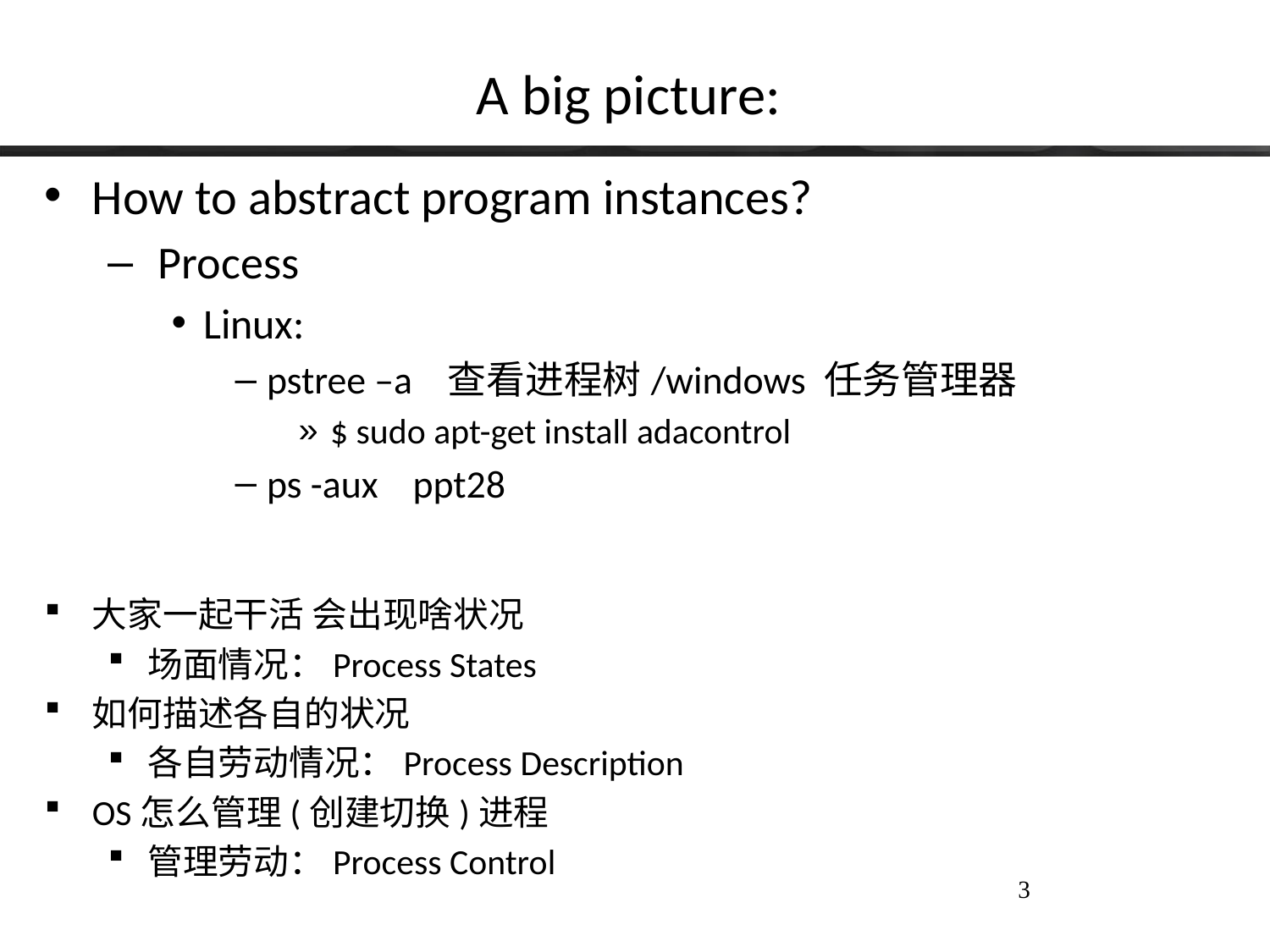

# A big picture:
How to abstract program instances?
 Process
Linux:
pstree –a   查看进程树/windows 任务管理器
$ sudo apt-get install adacontrol
ps -aux    ppt28

大家一起干活 会出现啥状况
场面情况：Process States
如何描述各自的状况
各自劳动情况：Process Description
OS怎么管理(创建切换)进程
管理劳动：Process Control

3